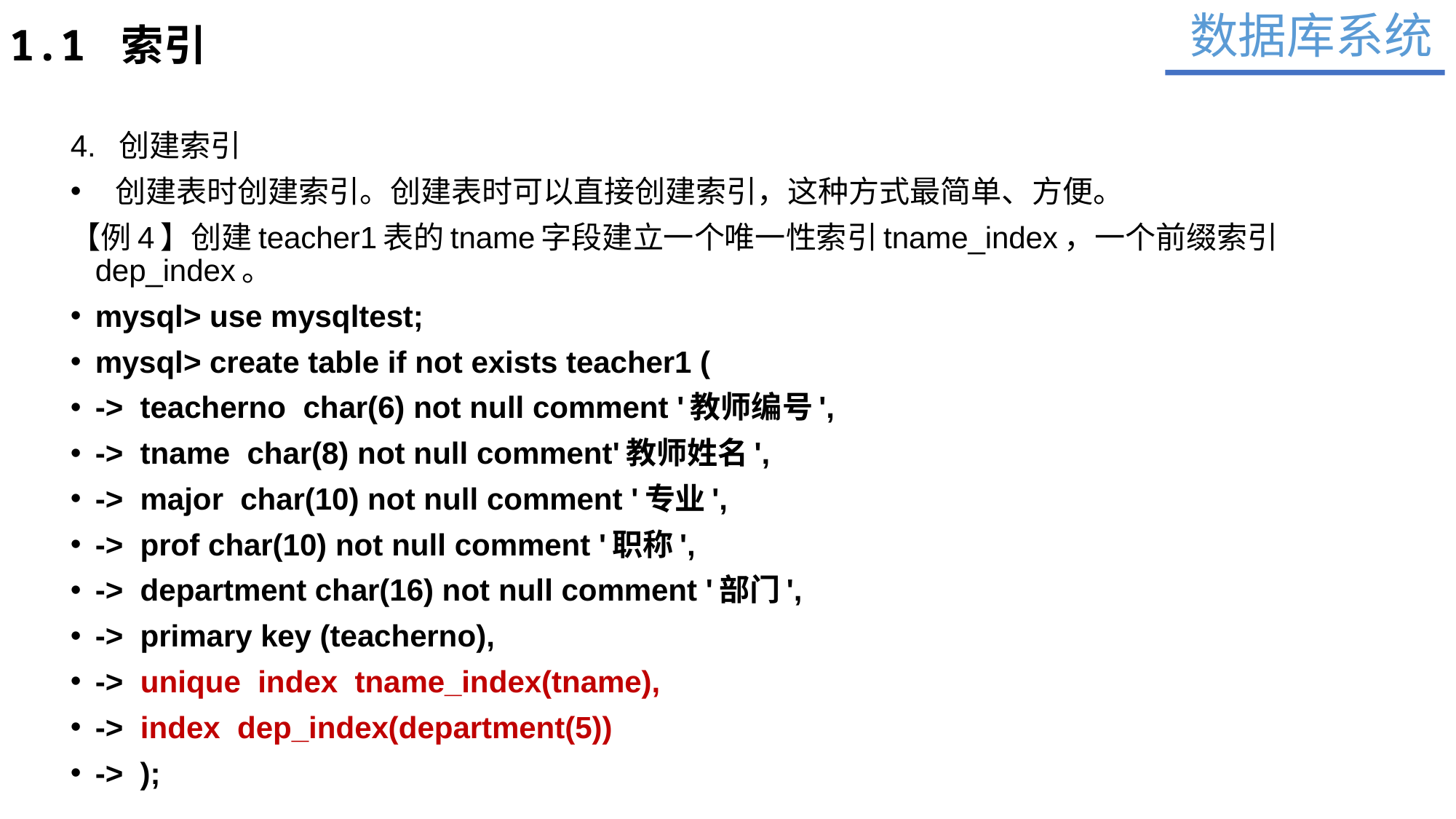

数据库系统
1.1 索引

4.  创建索引
  创建表时创建索引。创建表时可以直接创建索引，这种方式最简单、方便。
【例4】创建teacher1表的tname字段建立一个唯一性索引tname_index，一个前缀索引dep_index。
mysql> use mysqltest;
mysql> create table if not exists teacher1 (
->  teacherno  char(6) not null comment '教师编号',
->  tname  char(8) not null comment'教师姓名',
->  major  char(10) not null comment '专业',
->  prof char(10) not null comment '职称',
->  department char(16) not null comment '部门',
->  primary key (teacherno),
->  unique  index  tname_index(tname),
->  index  dep_index(department(5))
->  );